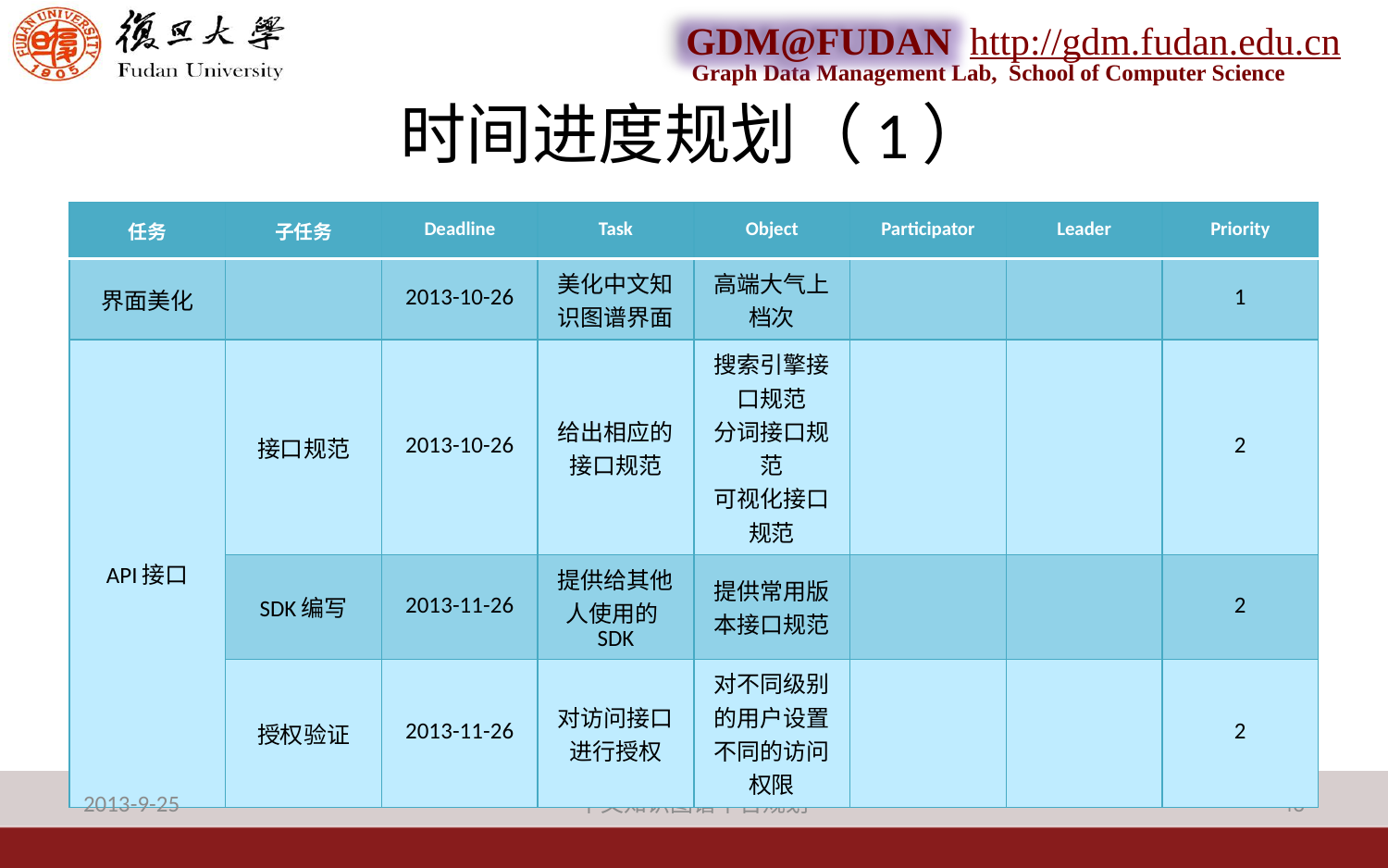

# 时间进度规划（1）
| 任务 | 子任务 | Deadline | Task | Object | Participator | Leader | Priority |
| --- | --- | --- | --- | --- | --- | --- | --- |
| 界面美化 |  | 2013-10-26 | 美化中文知识图谱界面 | 高端大气上档次 |  |  | 1 |
| API接口 | 接口规范 | 2013-10-26 | 给出相应的接口规范 | 搜索引擎接口规范 分词接口规范 可视化接口规范 |  |  | 2 |
|  | SDK编写 | 2013-11-26 | 提供给其他人使用的SDK | 提供常用版本接口规范 |  |  | 2 |
|  | 授权验证 | 2013-11-26 | 对访问接口进行授权 | 对不同级别的用户设置不同的访问权限 |  |  | 2 |
2013-9-25
中文知识图谱平台规划
43